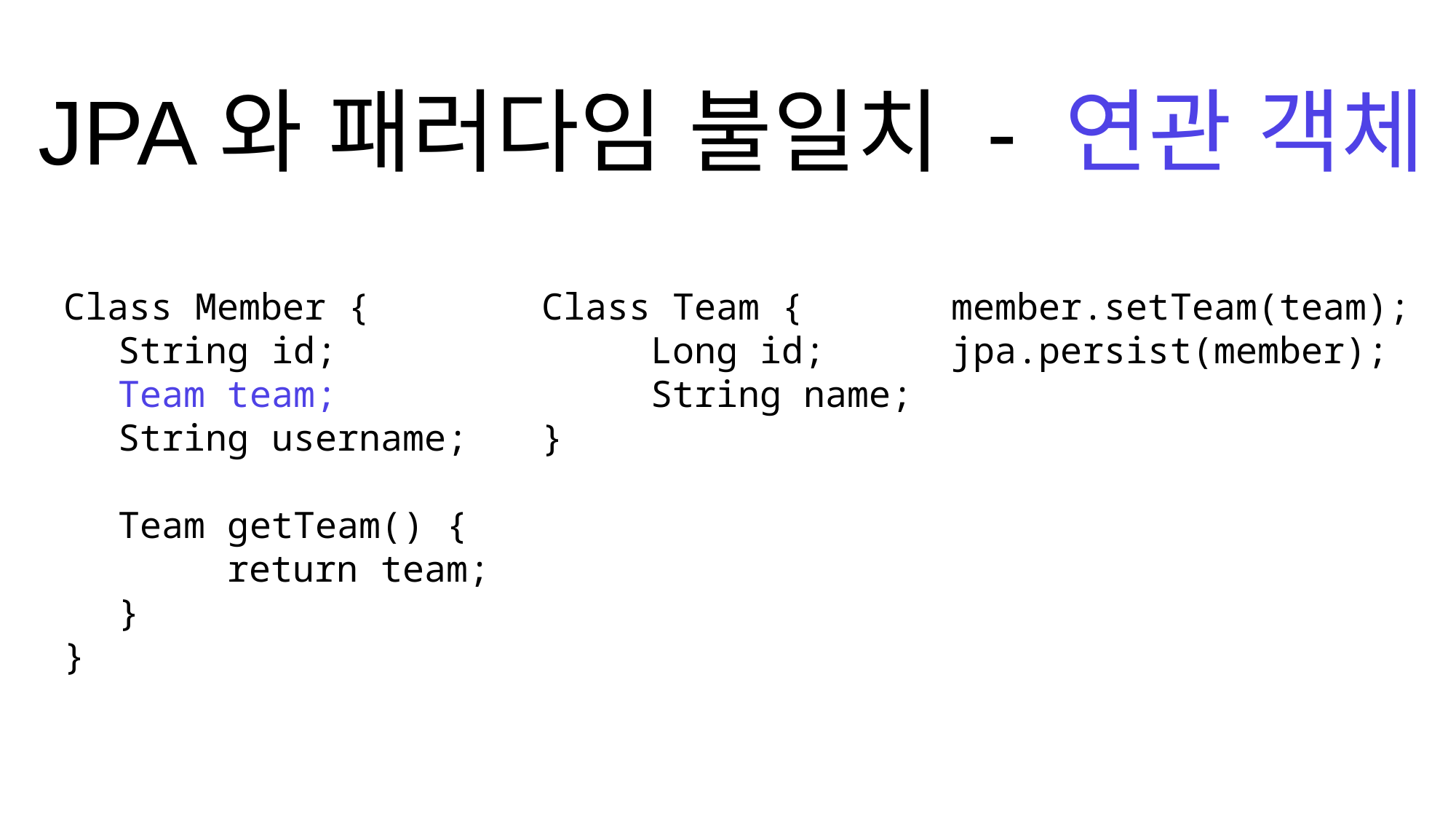

JPA와 패러다임 불일치 - 연관 객체
Class Member {
String id;
Team team;
String username;

Team getTeam() {
	return team;
}
}
Class Team {
	Long id;
	String name;
}
member.setTeam(team);
jpa.persist(member);